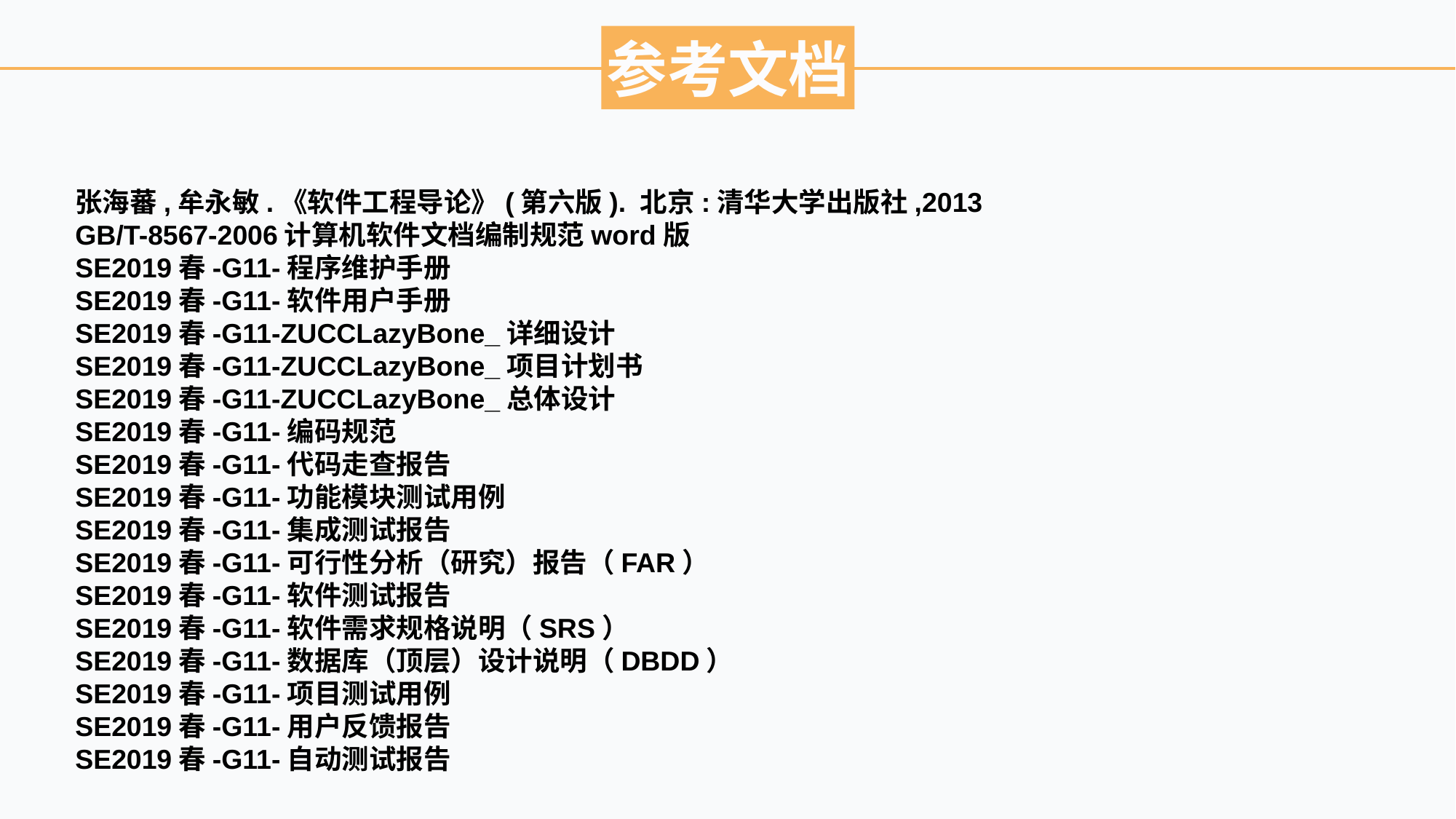

参考文档

张海蕃,牟永敏.《软件工程导论》(第六版). 北京:清华大学出版社,2013
GB/T-8567-2006计算机软件文档编制规范word版
SE2019春-G11-程序维护手册
SE2019春-G11-软件用户手册
SE2019春-G11-ZUCCLazyBone_详细设计
SE2019春-G11-ZUCCLazyBone_项目计划书
SE2019春-G11-ZUCCLazyBone_总体设计
SE2019春-G11-编码规范
SE2019春-G11-代码走查报告
SE2019春-G11-功能模块测试用例
SE2019春-G11-集成测试报告
SE2019春-G11-可行性分析（研究）报告（FAR）
SE2019春-G11-软件测试报告
SE2019春-G11-软件需求规格说明（SRS）
SE2019春-G11-数据库（顶层）设计说明（DBDD）
SE2019春-G11-项目测试用例
SE2019春-G11-用户反馈报告
SE2019春-G11-自动测试报告